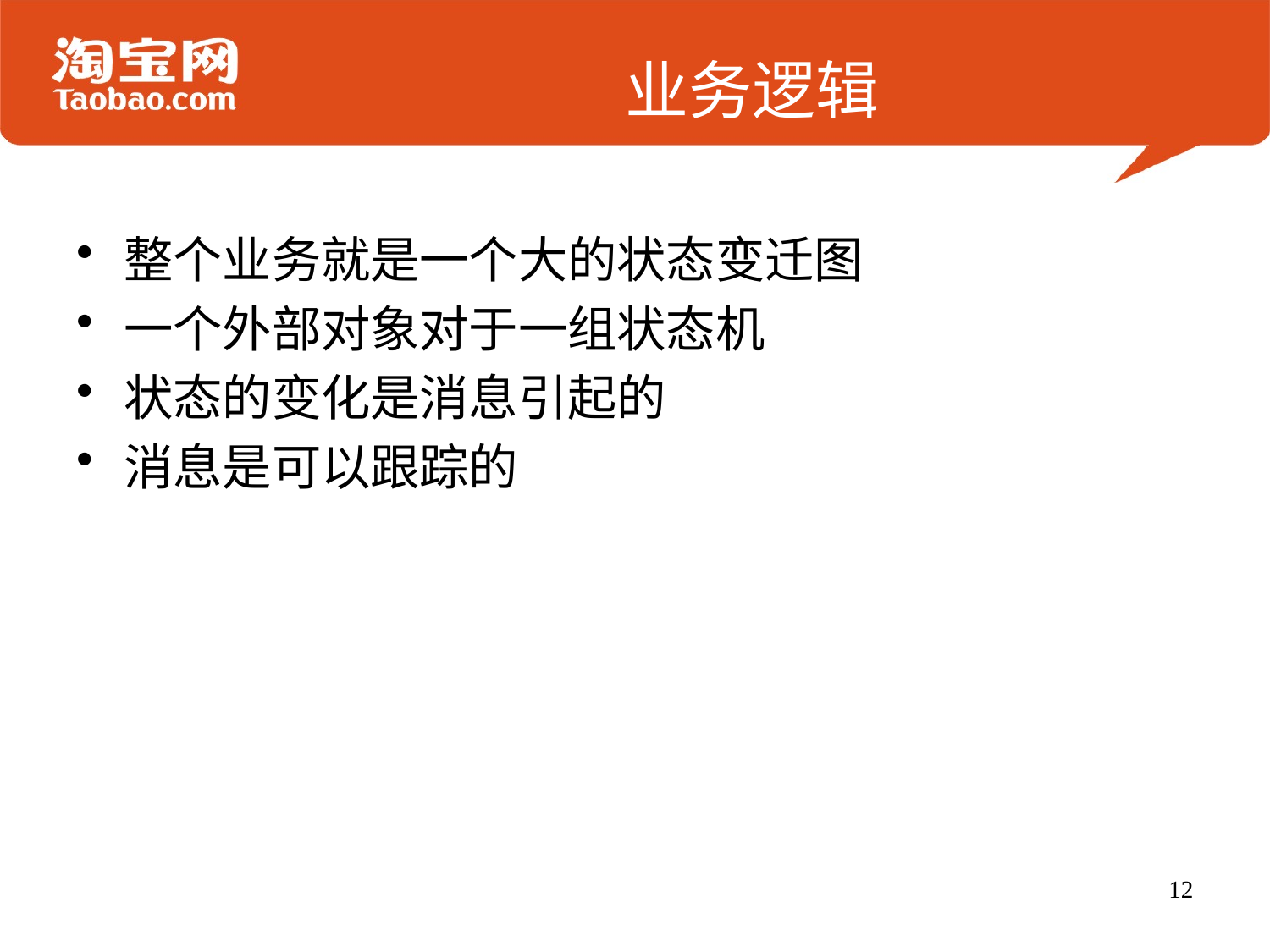

# 业务逻辑
整个业务就是一个大的状态变迁图
一个外部对象对于一组状态机
状态的变化是消息引起的
消息是可以跟踪的

12